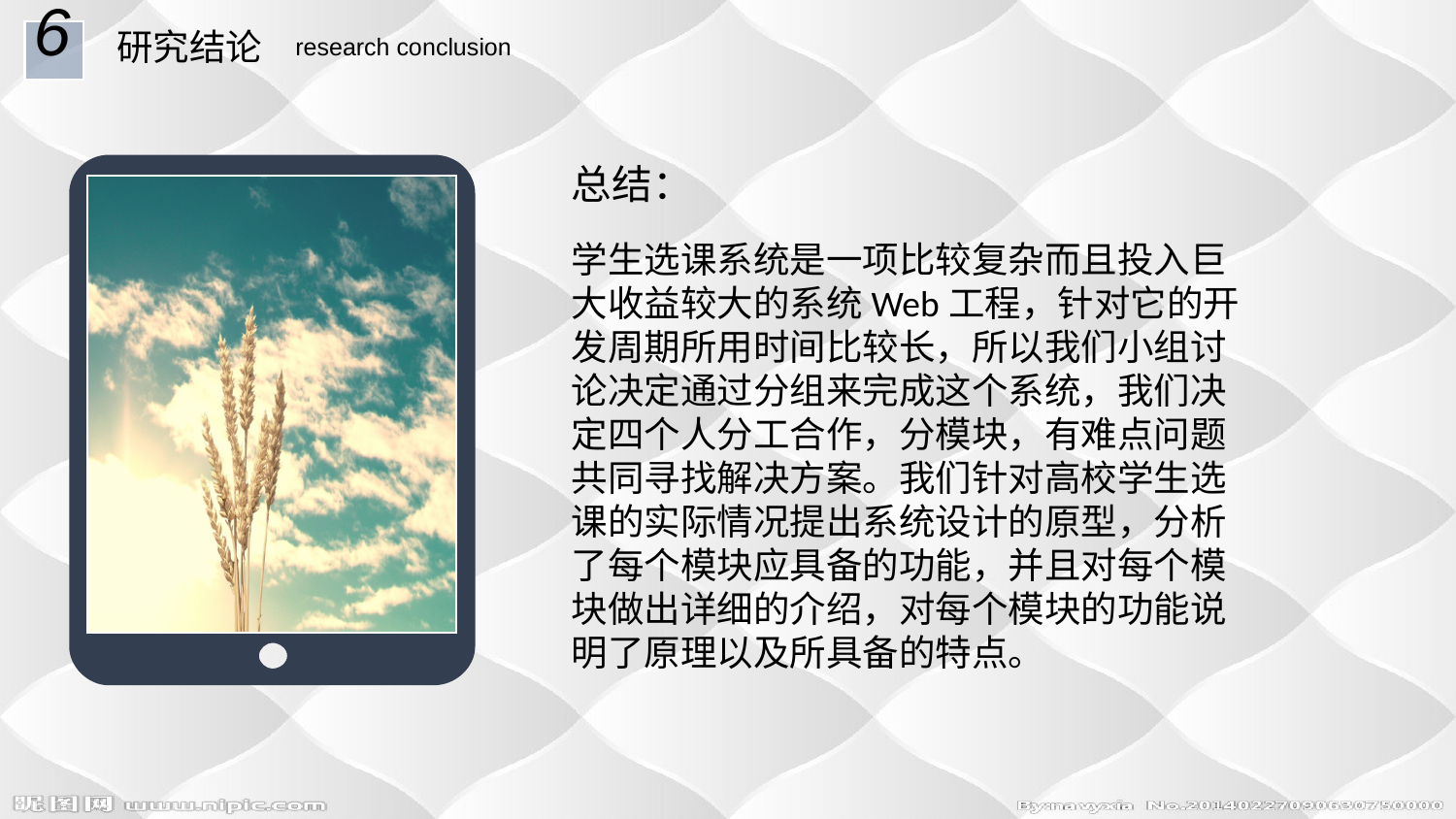

6
研究结论

research conclusion
总结：

学生选课系统是一项比较复杂而且投入巨大收益较大的系统Web工程，针对它的开发周期所用时间比较长，所以我们小组讨论决定通过分组来完成这个系统，我们决定四个人分工合作，分模块，有难点问题共同寻找解决方案。我们针对高校学生选课的实际情况提出系统设计的原型，分析了每个模块应具备的功能，并且对每个模块做出详细的介绍，对每个模块的功能说明了原理以及所具备的特点。